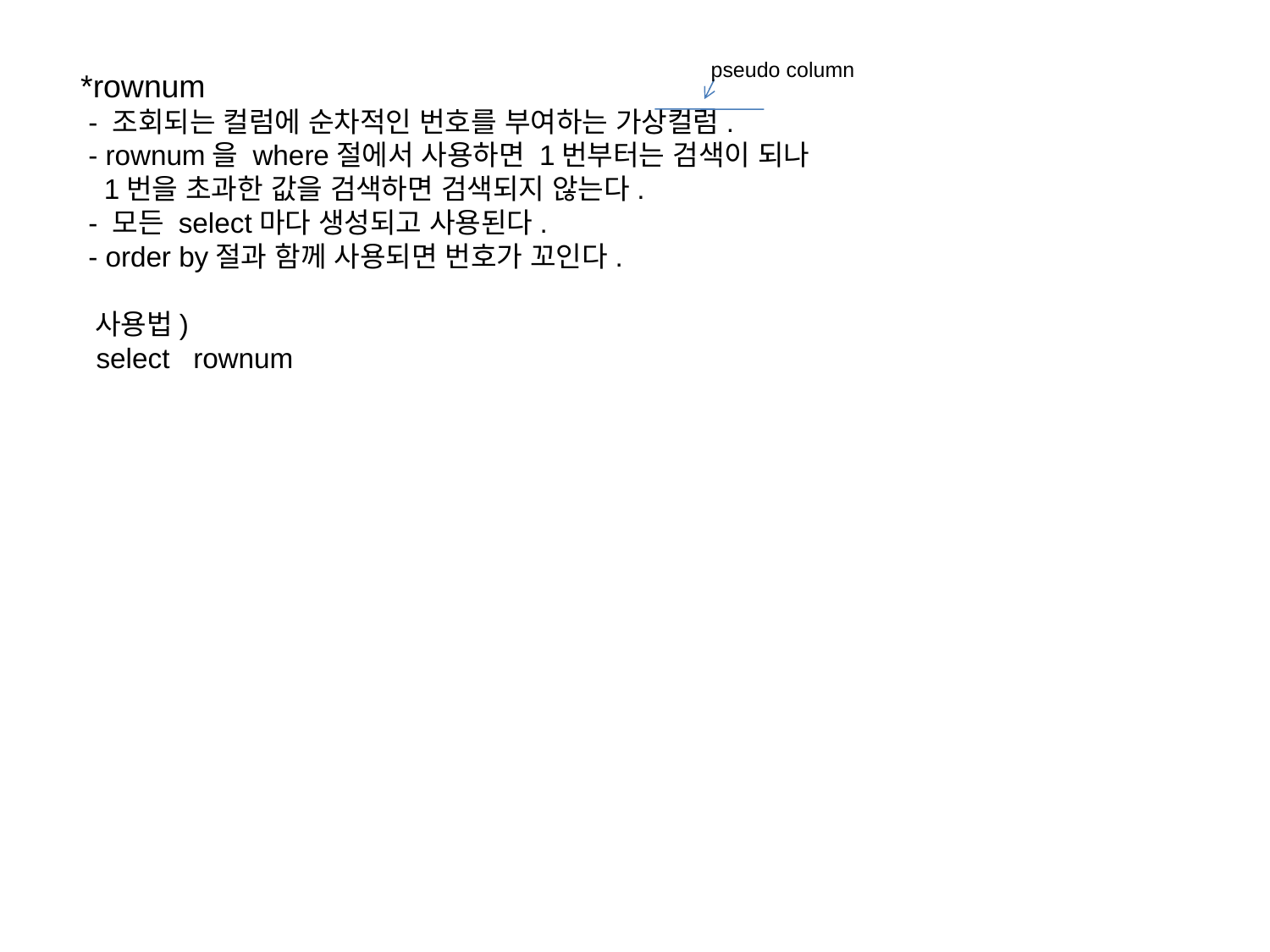

pseudo column
*rownum
 - 조회되는 컬럼에 순차적인 번호를 부여하는 가상컬럼.
 - rownum을 where절에서 사용하면 1번부터는 검색이 되나
   1번을 초과한 값을 검색하면 검색되지 않는다.
 - 모든 select마다 생성되고 사용된다.
 - order by절과 함께 사용되면 번호가 꼬인다.

 사용법)
  select   rownum